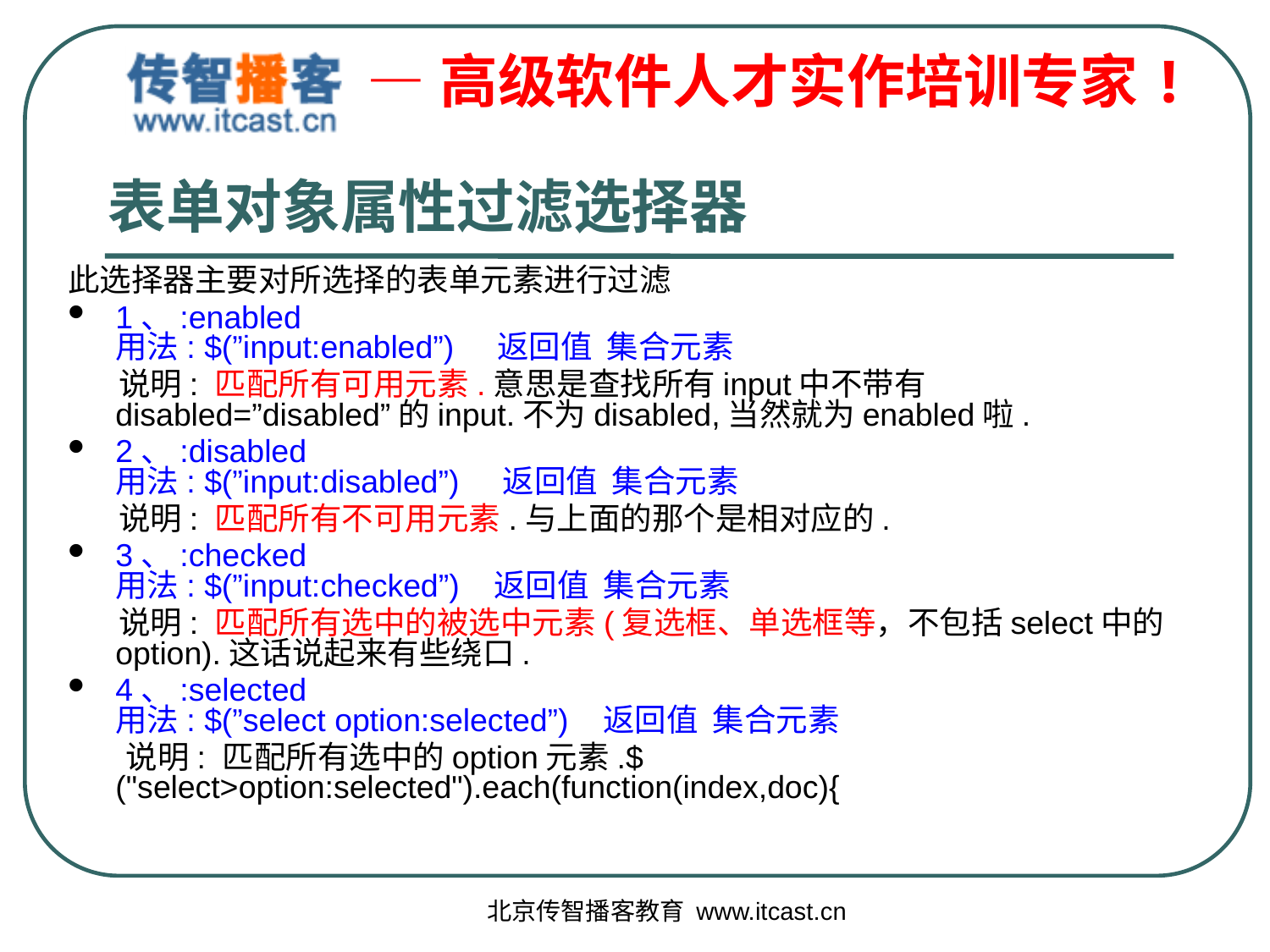

表单对象属性过滤选择器
此选择器主要对所选择的表单元素进行过滤
1、:enabled
用法: $(”input:enabled”)    返回值  集合元素
      说明: 匹配所有可用元素.意思是查找所有input中不带有disabled=”disabled”的input.不为disabled,当然就为enabled啦.
2、:disabled
用法: $(”input:disabled”)    返回值  集合元素
      说明: 匹配所有不可用元素.与上面的那个是相对应的.
3、:checked
用法: $(”input:checked”)   返回值  集合元素
      说明: 匹配所有选中的被选中元素(复选框、单选框等，不包括select中的option).这话说起来有些绕口.
4、:selected
用法: $(”select option:selected”)   返回值  集合元素
       说明: 匹配所有选中的option元素.$("select>option:selected").each(function(index,doc){
北京传智播客教育 www.itcast.cn